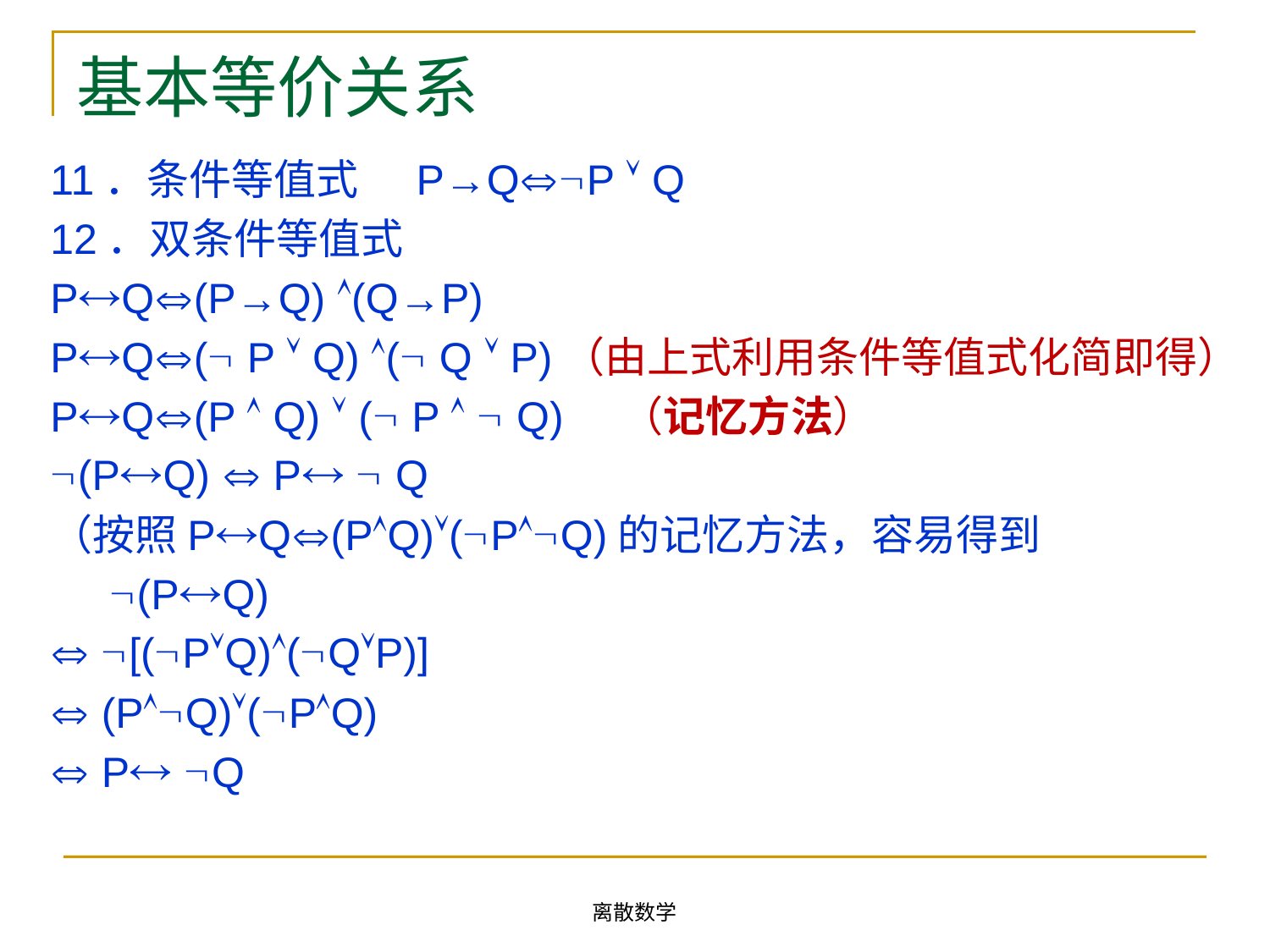

# 基本等价关系
11．条件等值式     P→Q⇔¬P ∨ Q
12．双条件等值式
P↔Q⇔(P→Q) ∧(Q→P)
P↔Q⇔(¬ P ∨ Q) ∧(¬ Q ∨ P)（由上式利用条件等值式化简即得）
P↔Q⇔(P ∧ Q) ∨ (¬ P ∧ ¬ Q)    （记忆方法）
¬(P↔Q) ⇔ P↔ ¬ Q
（按照P↔Q⇔(P∧Q)∨(¬P∧¬Q)的记忆方法，容易得到
     ¬(P↔Q)
⇔ ¬[(¬P∨Q)∧(¬Q∨P)]
⇔ (P∧¬Q)∨(¬P∧Q)
⇔ P↔ ¬Q

50
离散数学